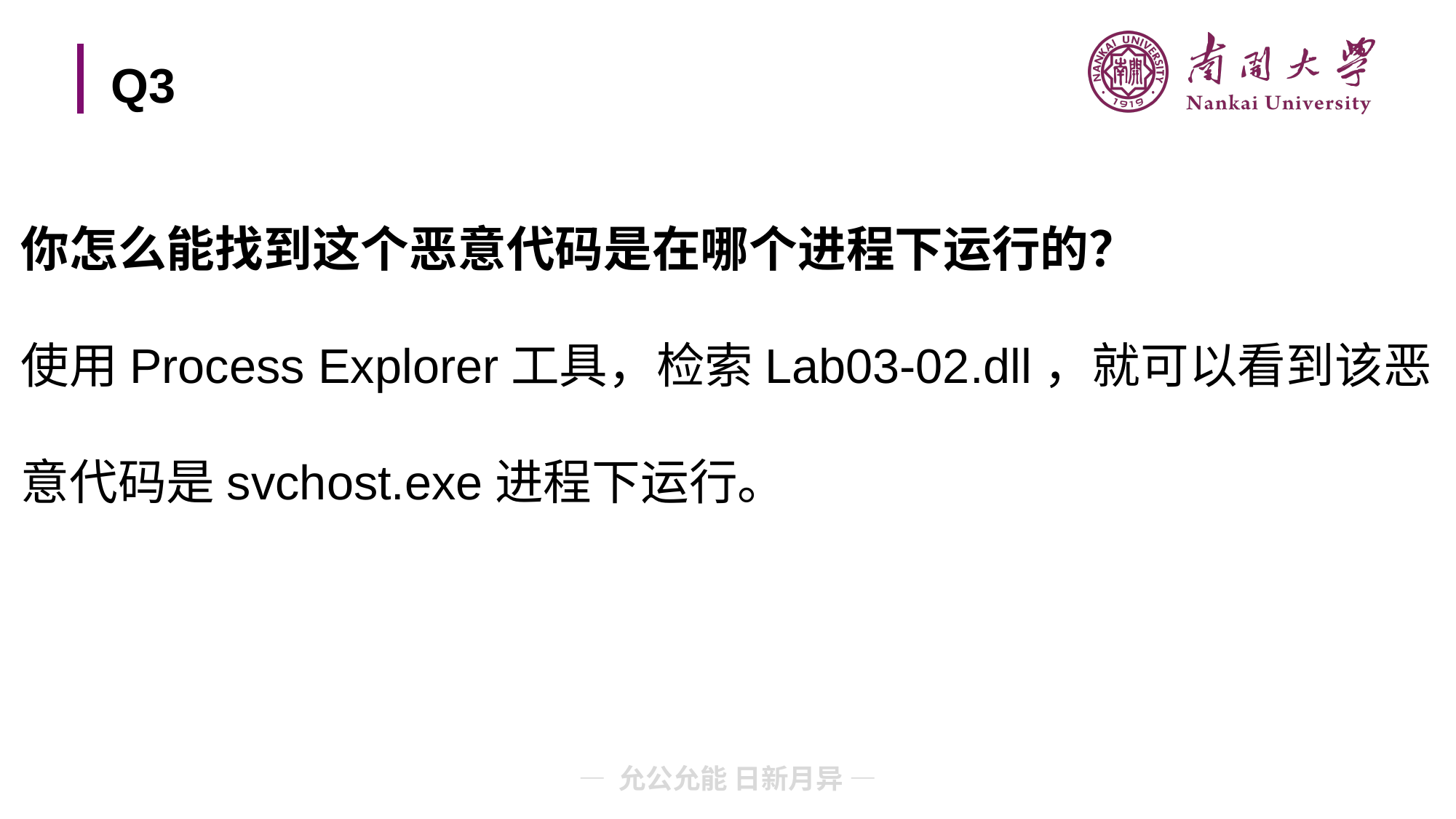

# Q3
你怎么能找到这个恶意代码是在哪个进程下运行的？
使用Process Explorer工具，检索Lab03-02.dll，就可以看到该恶意代码是svchost.exe进程下运行。